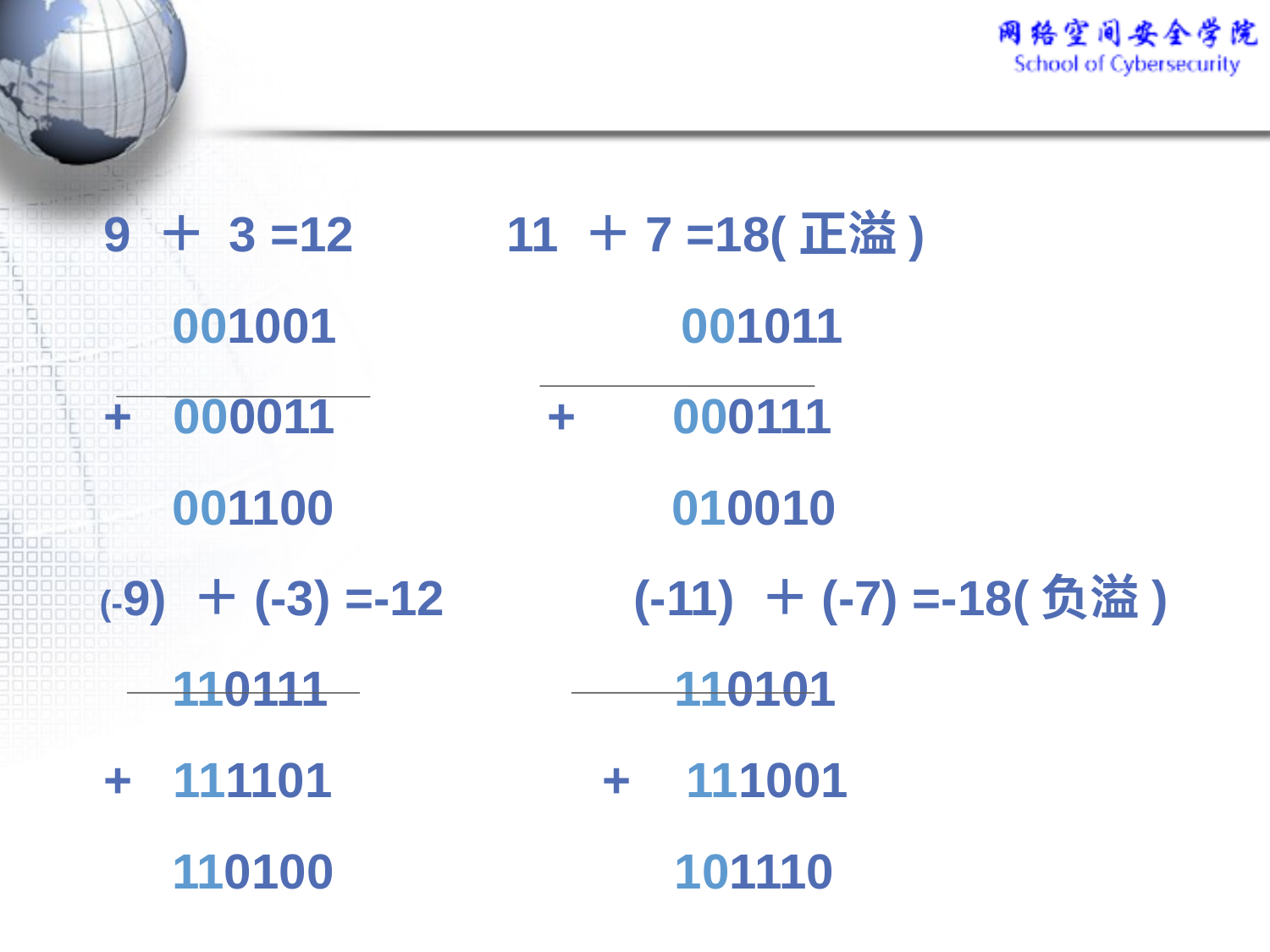

#
 9 ＋ 3 =12		11 ＋7 =18(正溢)
      001001                         001011
 +   000011		   +       000111
      001100		            010010
 (-9) ＋(-3) =-12		(-11) ＋(-7) =-18(负溢)
      110111			   110101
 +   111101		       +    111001
      110100			   101110